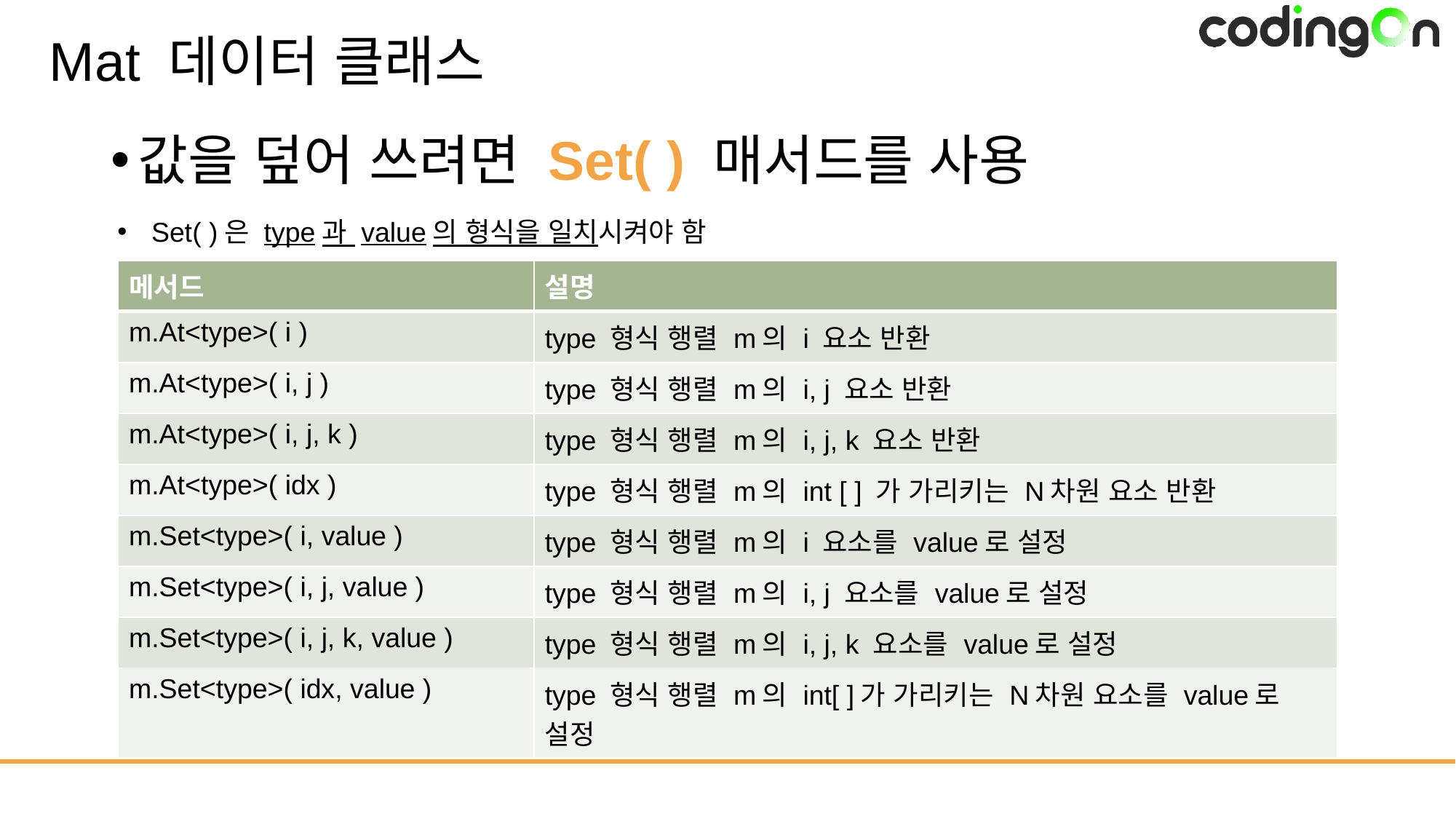

# Mat 데이터 클래스
값을 덮어 쓰려면 Set( ) 매서드를 사용
Set( )은 type과 value의 형식을 일치시켜야 함
| 메서드 | 설명 |
| --- | --- |
| m.At<type>( i ) | type 형식 행렬 m의 i 요소 반환 |
| m.At<type>( i, j ) | type 형식 행렬 m의 i, j 요소 반환 |
| m.At<type>( i, j, k ) | type 형식 행렬 m의 i, j, k 요소 반환 |
| m.At<type>( idx ) | type 형식 행렬 m의 int [ ] 가 가리키는 N차원 요소 반환 |
| m.Set<type>( i, value ) | type 형식 행렬 m의 i 요소를 value로 설정 |
| m.Set<type>( i, j, value ) | type 형식 행렬 m의 i, j 요소를 value로 설정 |
| m.Set<type>( i, j, k, value ) | type 형식 행렬 m의 i, j, k 요소를 value로 설정 |
| m.Set<type>( idx, value ) | type 형식 행렬 m의 int[ ]가 가리키는 N차원 요소를 value로 설정 |